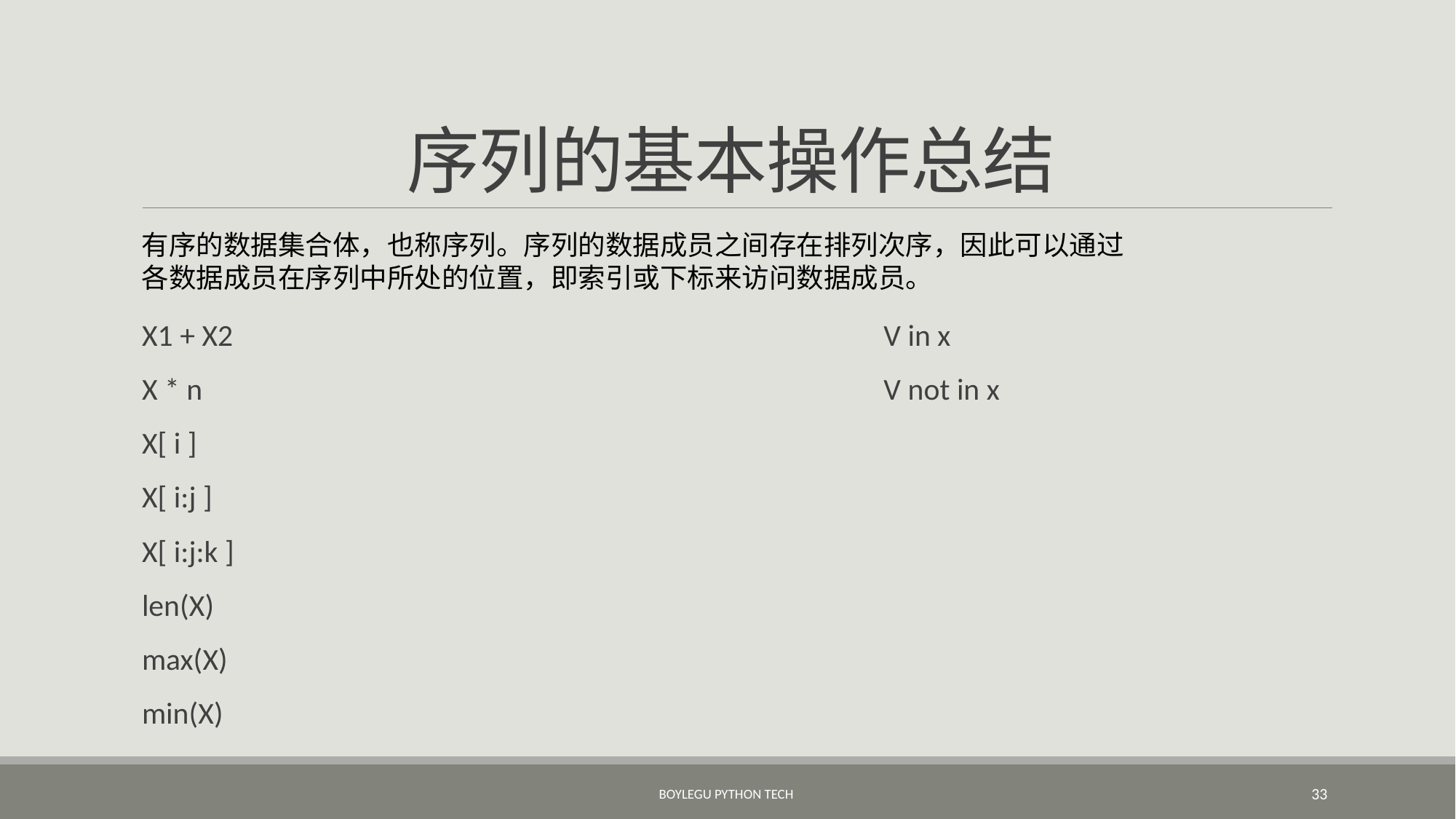

# 序列的基本操作总结
有序的数据集合体，也称序列。序列的数据成员之间存在排列次序，因此可以通过各数据成员在序列中所处的位置，即索引或下标来访问数据成员。
X1 + X2
X * n
X[ i ]
X[ i:j ]
X[ i:j:k ]
len(X)
max(X)
min(X)
V in x
V not in x
BoyleGu Python Tech
33